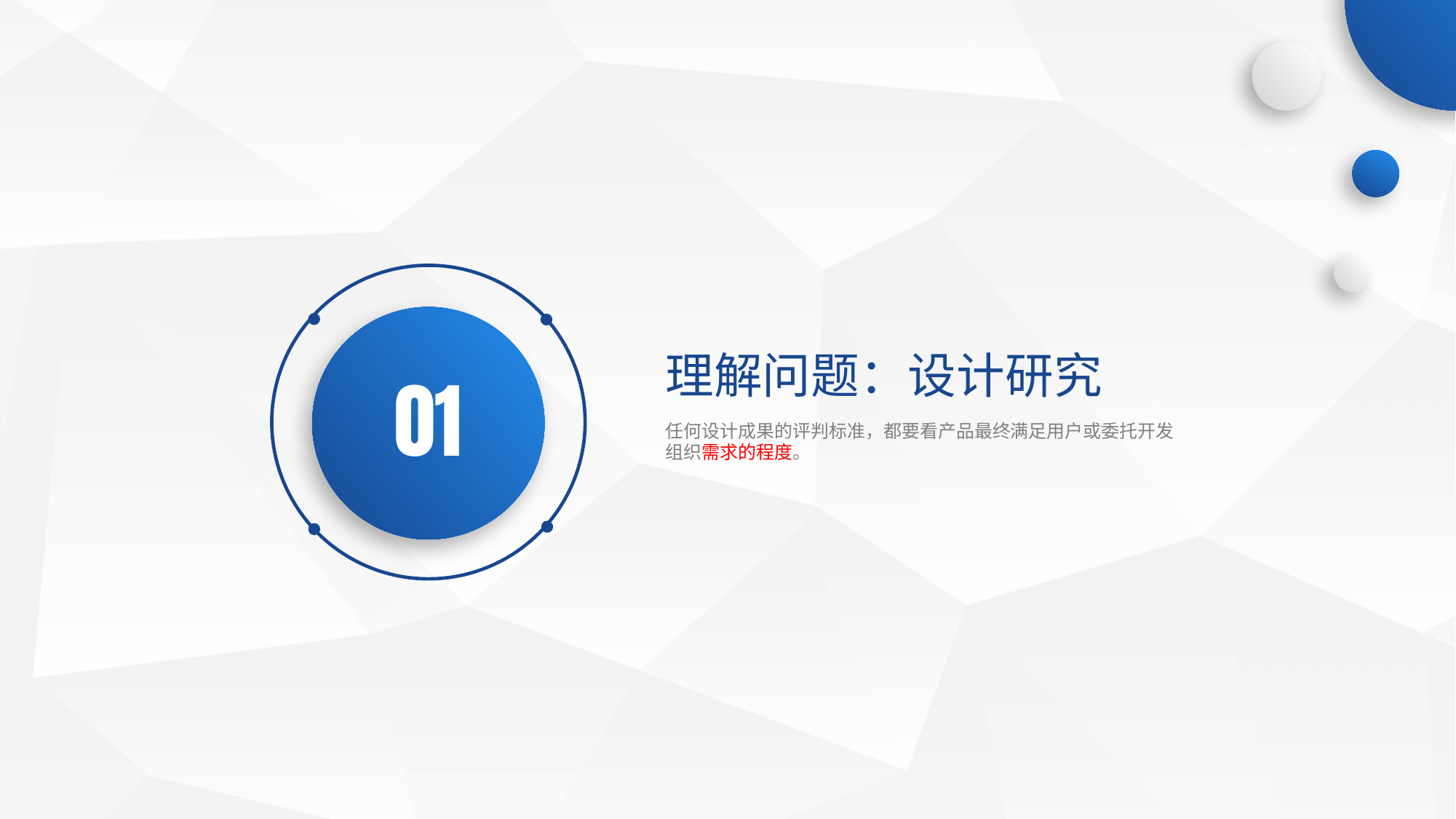

01

理解问题：设计研究
任何设计成果的评判标准，都要看产品最终满足用户或委托开发组织需求的程度。